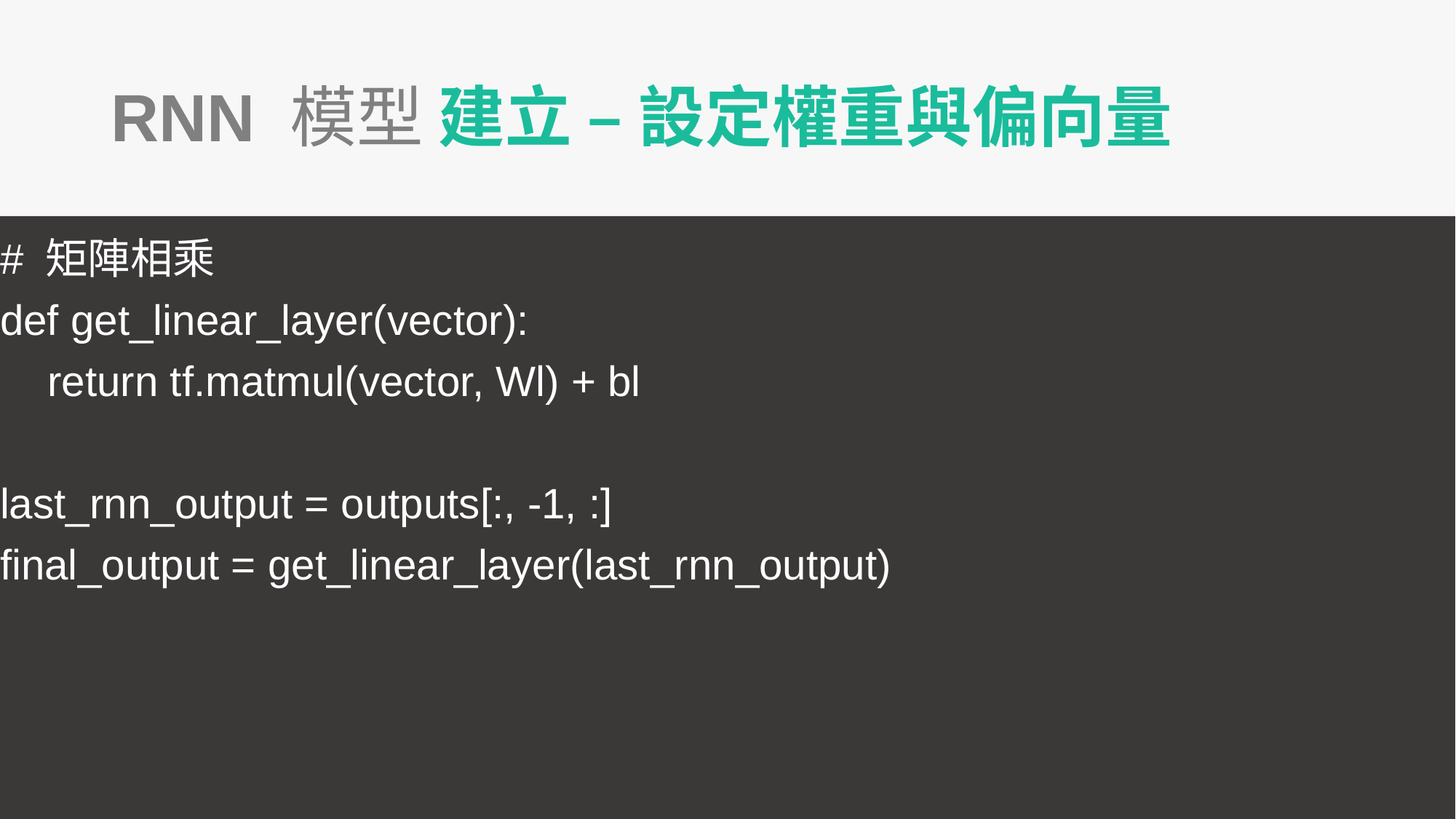

RNN 模型 建立 – 設定權重與偏向量
# 矩陣相乘
def get_linear_layer(vector):
    return tf.matmul(vector, Wl) + bl

last_rnn_output = outputs[:, -1, :]
final_output = get_linear_layer(last_rnn_output)